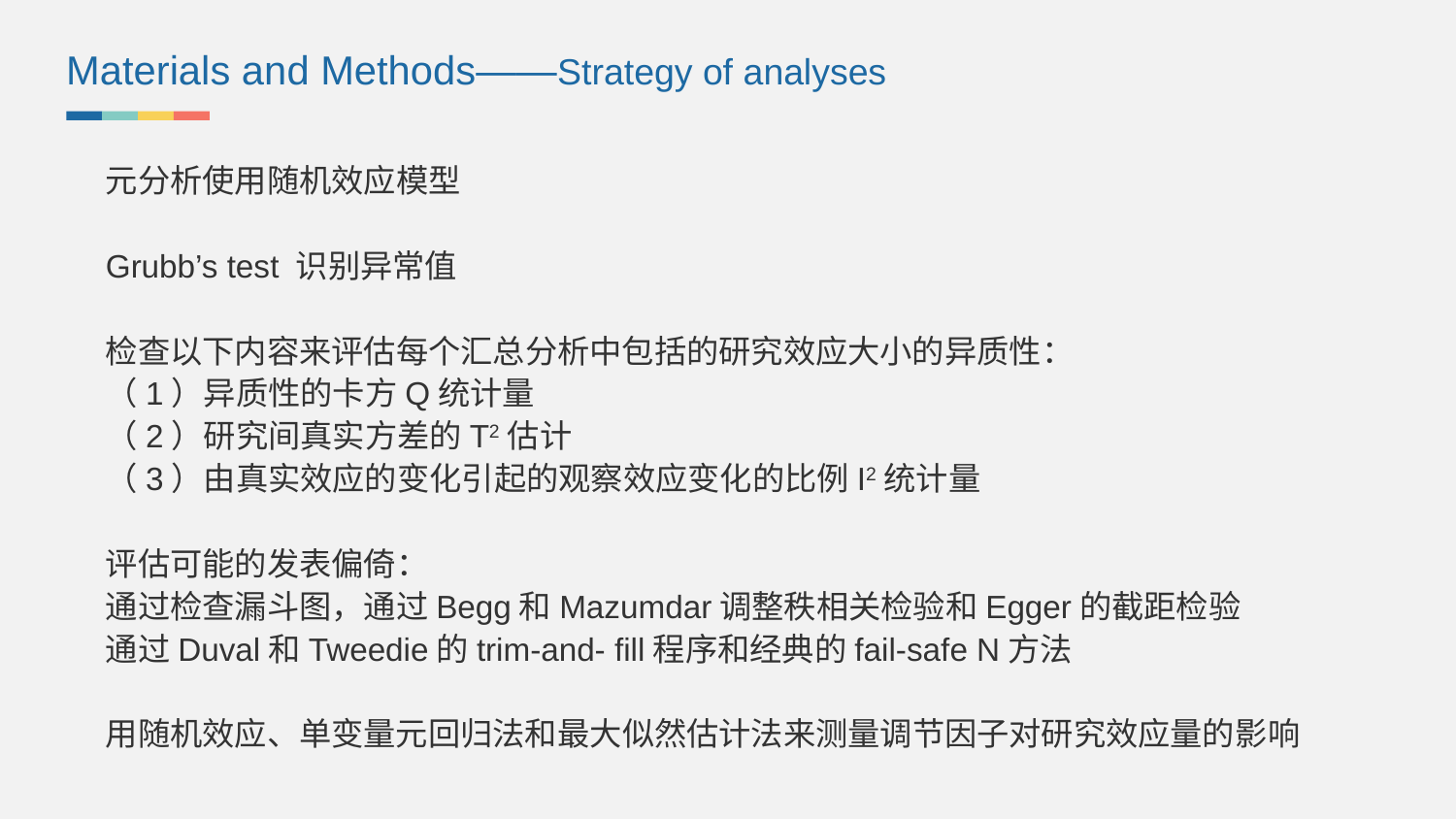

Materials and Methods——Strategy of analyses

元分析使用随机效应模型

Grubb’s test 识别异常值

检查以下内容来评估每个汇总分析中包括的研究效应大小的异质性：
（1）异质性的卡方Q统计量
（2）研究间真实方差的T2估计
（3）由真实效应的变化引起的观察效应变化的比例I2统计量

评估可能的发表偏倚：
通过检查漏斗图，通过Begg和Mazumdar调整秩相关检验和Egger的截距检验
通过Duval和Tweedie的trim-and- fill程序和经典的fail-safe N方法

用随机效应、单变量元回归法和最大似然估计法来测量调节因子对研究效应量的影响